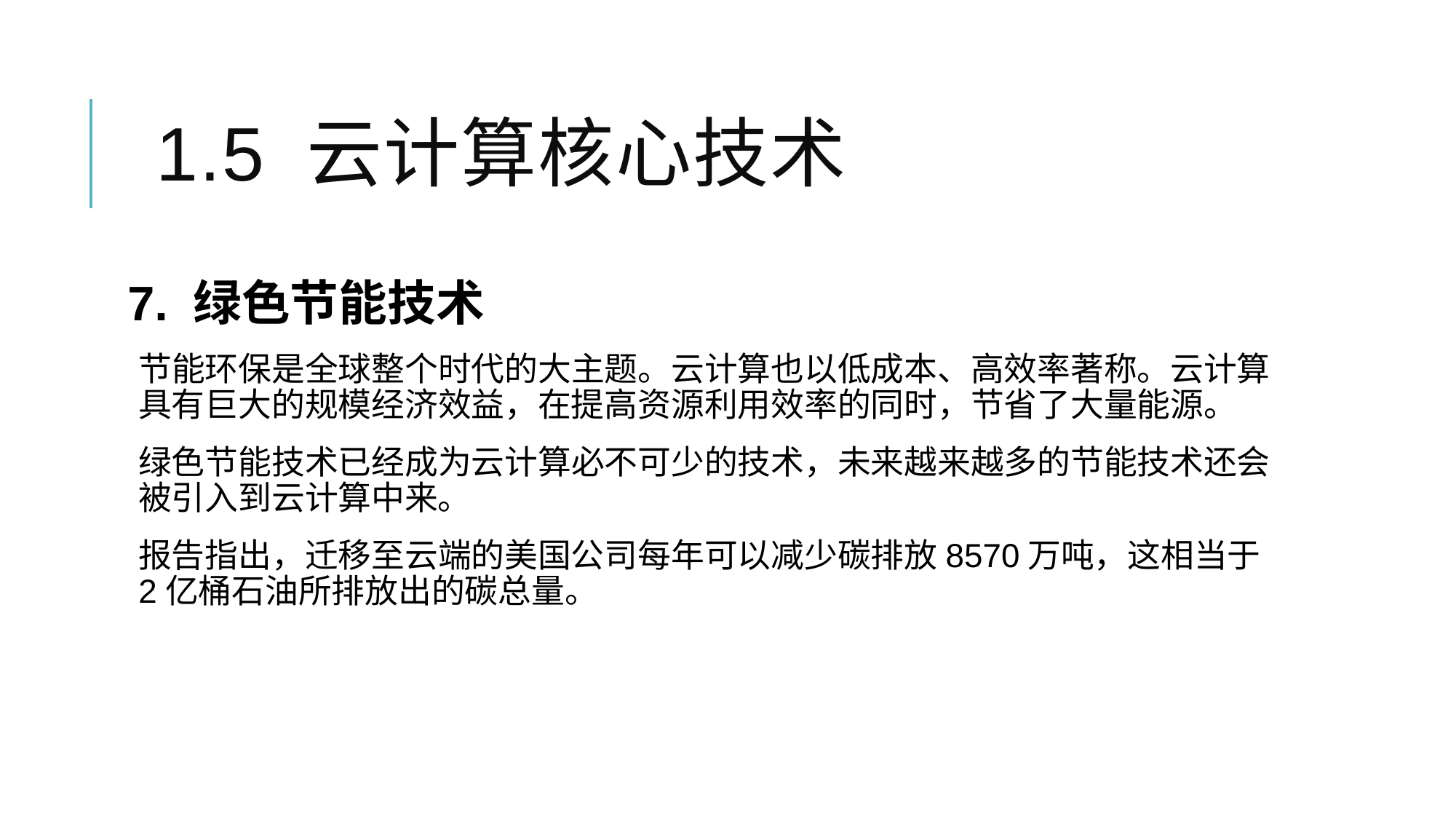

# 1.5 云计算核心技术
7. 绿色节能技术
节能环保是全球整个时代的大主题。云计算也以低成本、高效率著称。云计算具有巨大的规模经济效益，在提高资源利用效率的同时，节省了大量能源。
绿色节能技术已经成为云计算必不可少的技术，未来越来越多的节能技术还会被引入到云计算中来。
报告指出，迁移至云端的美国公司每年可以减少碳排放8570万吨，这相当于2亿桶石油所排放出的碳总量。